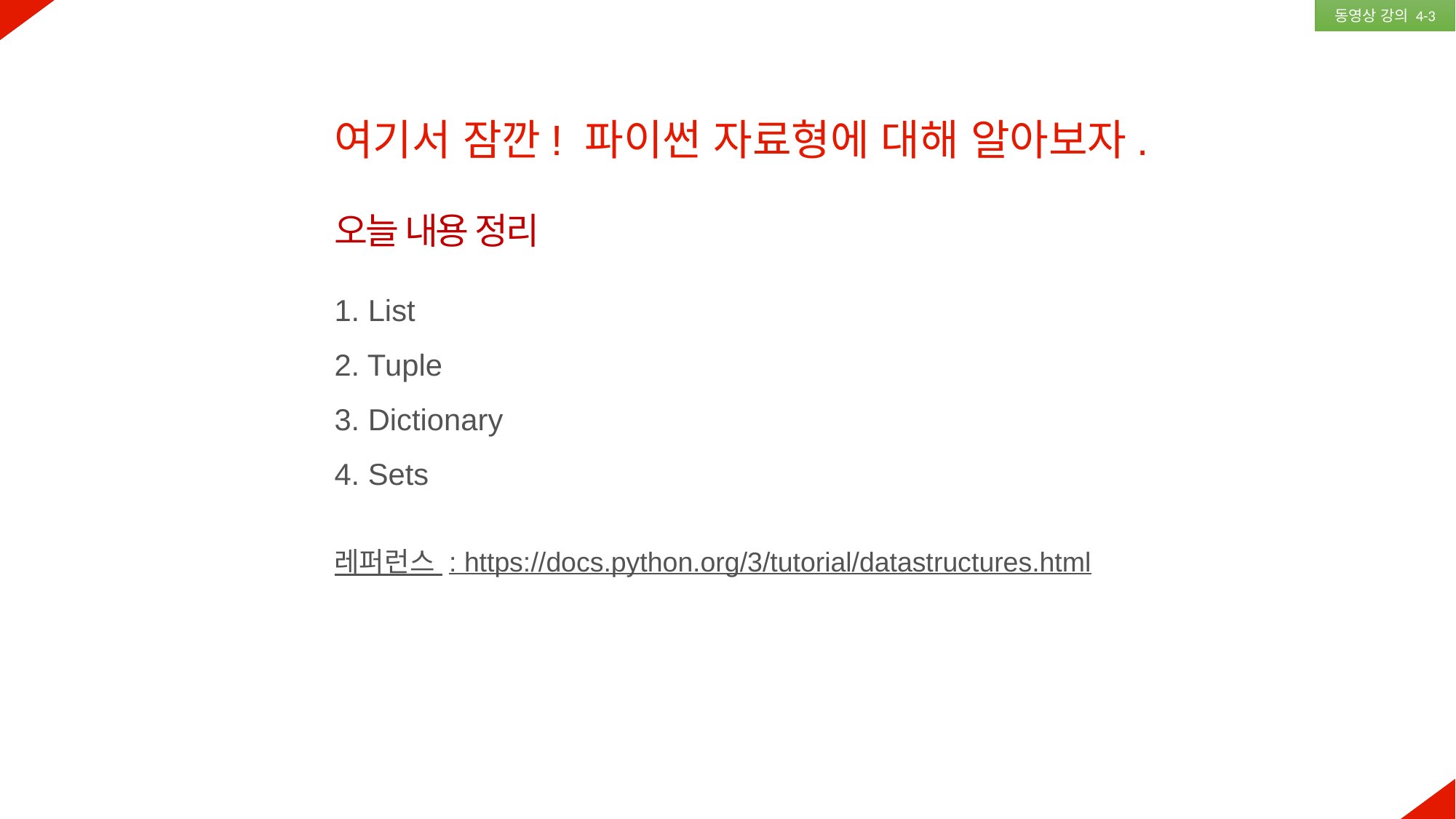

동영상 강의 4-3
여기서 잠깐! 파이썬 자료형에 대해 알아보자.
오늘 내용 정리
1. List
2. Tuple
3. Dictionary
4. Sets
레퍼런스 : https://docs.python.org/3/tutorial/datastructures.html